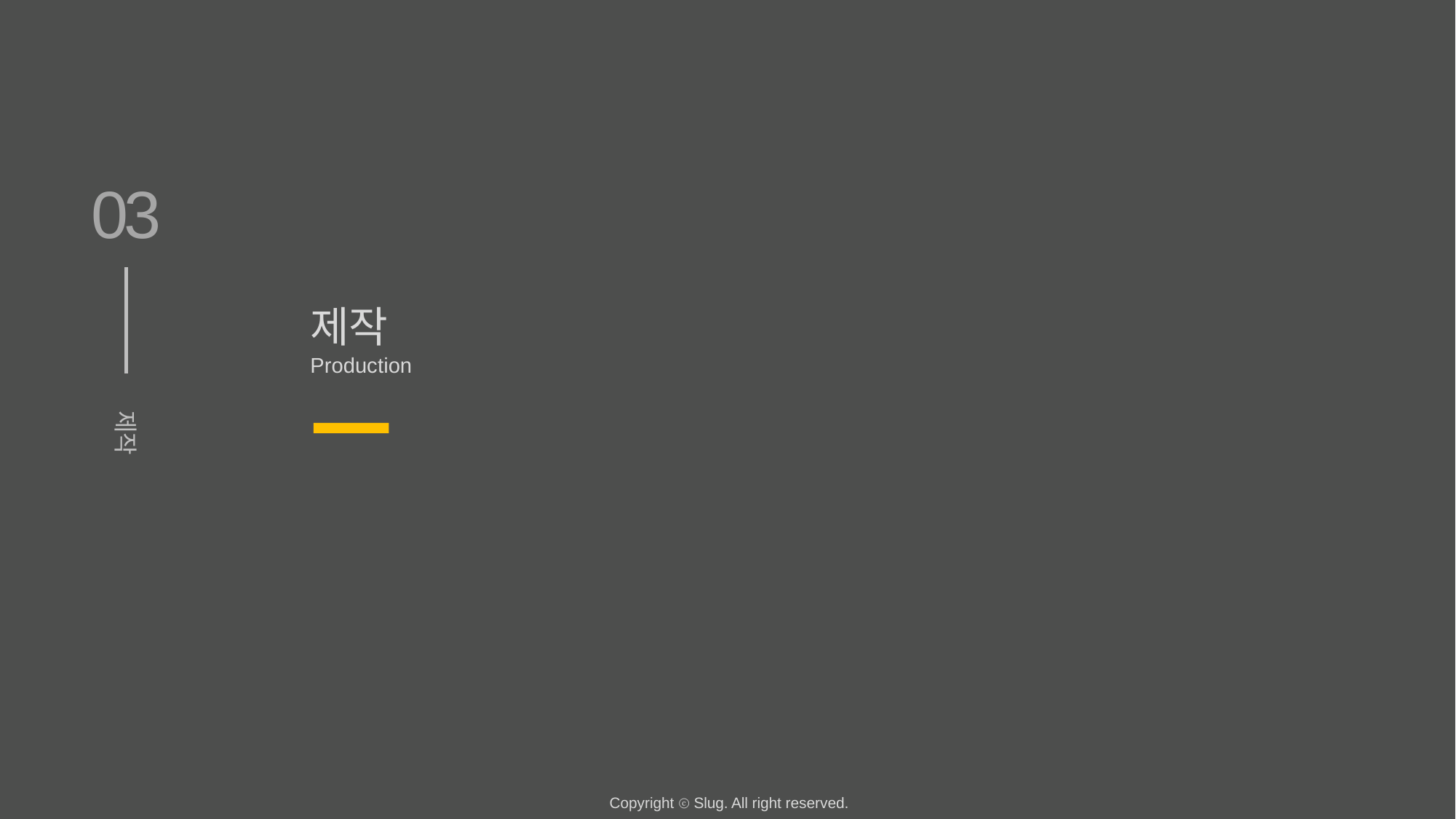

03
제작
Production

제작
Copyright ⓒ Slug. All right reserved.